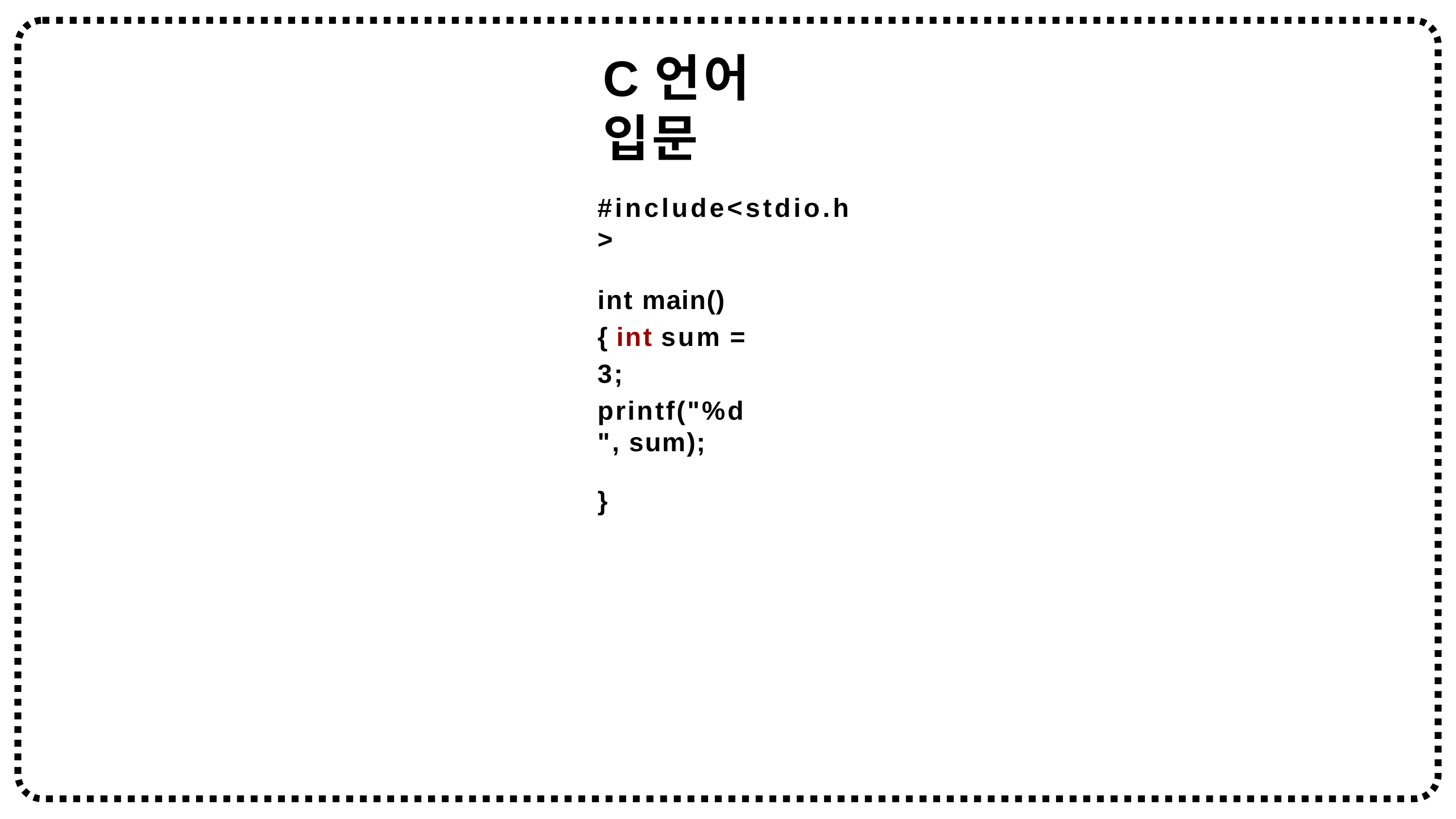

# C언어 입문
#include<stdio.h>

int main(){ int sum = 3;
printf("%d", sum);

}